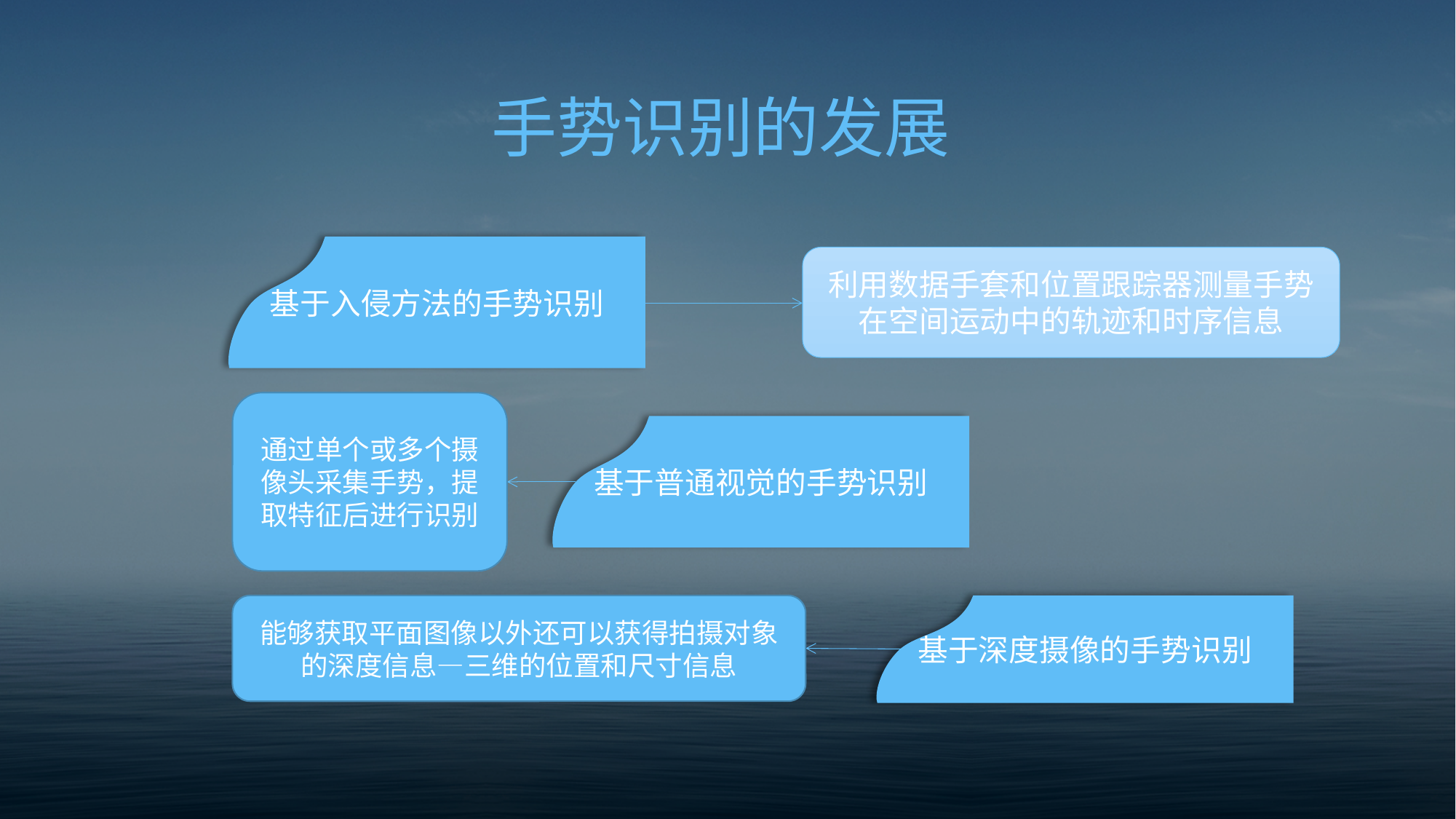

手势识别的发展
基于入侵方法的手势识别
利用数据手套和位置跟踪器测量手势在空间运动中的轨迹和时序信息
通过单个或多个摄像头采集手势，提取特征后进行识别
基于普通视觉的手势识别
能够获取平面图像以外还可以获得拍摄对象的深度信息—三维的位置和尺寸信息
基于深度摄像的手势识别